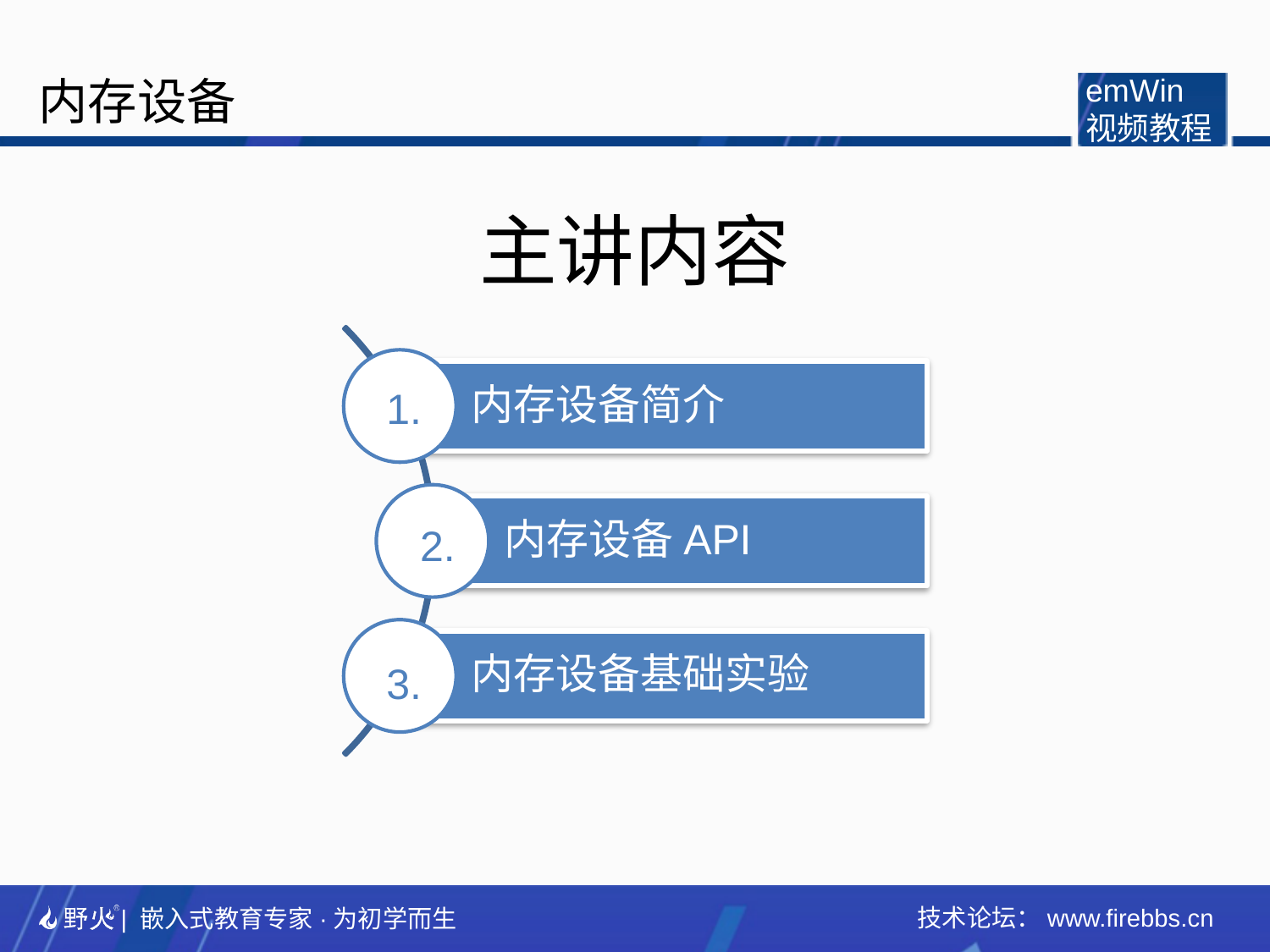

内存设备
emWin
视频教程
主讲内容
内存设备简介
内存设备API
内存设备基础实验
1.
2.
3.